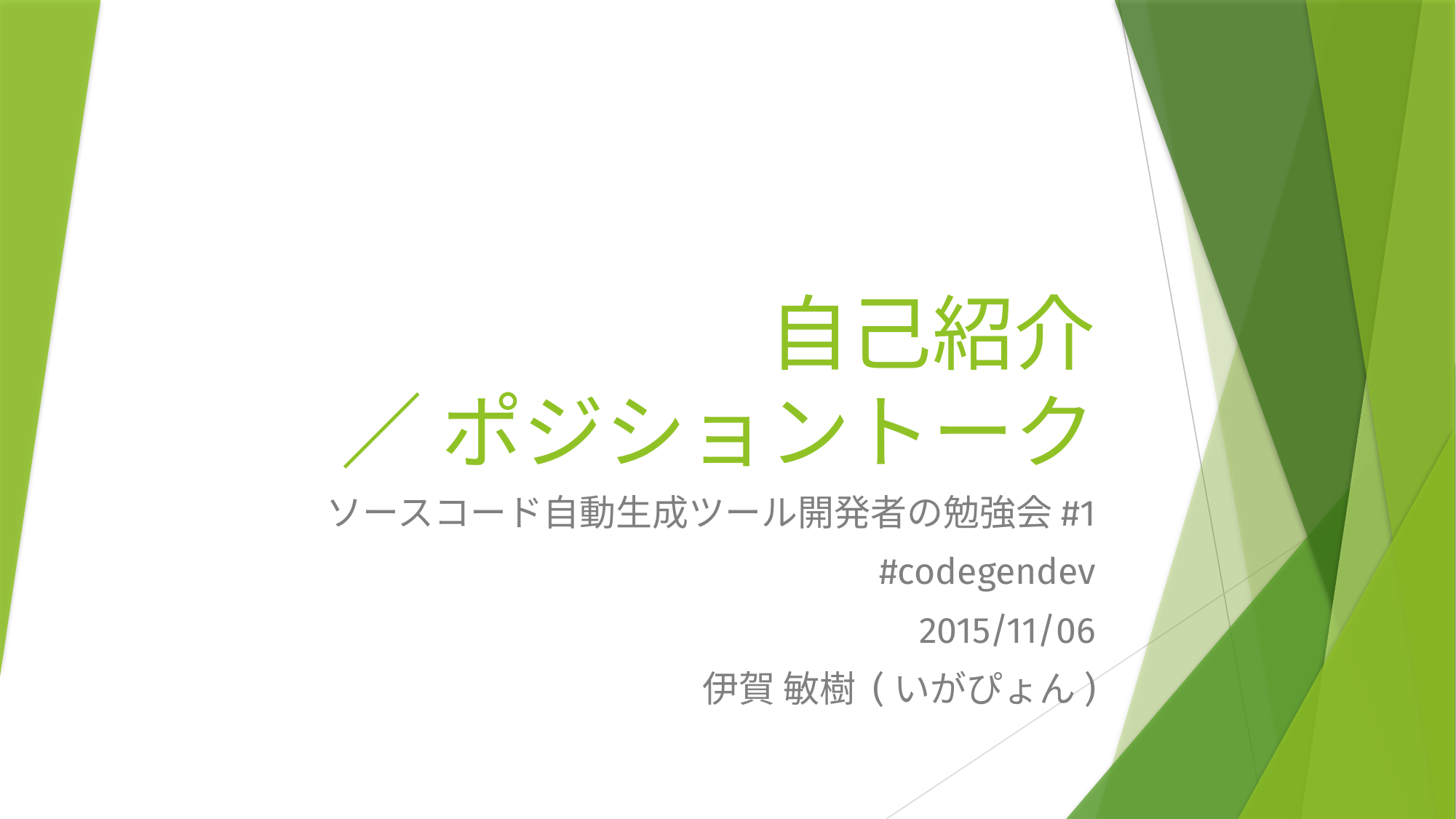

# 自己紹介 ／ ポジショントーク
ソースコード自動生成ツール開発者の勉強会#1
#codegendev
2015/11/06
伊賀 敏樹 (いがぴょん)